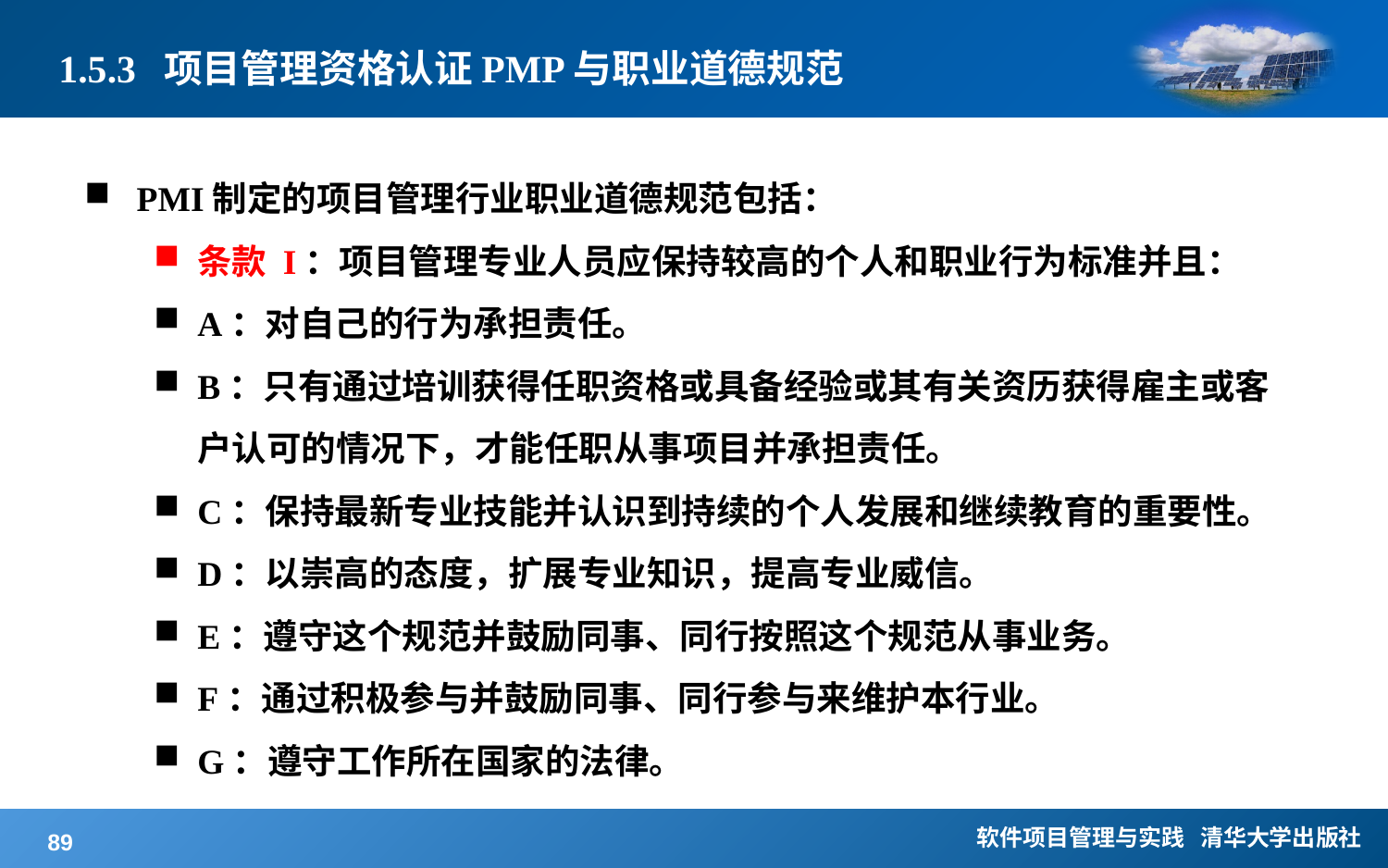

# 1.5.3  项目管理资格认证PMP与职业道德规范
PMI制定的项目管理行业职业道德规范包括：
条款 I：项目管理专业人员应保持较高的个人和职业行为标准并且：
A：对自己的行为承担责任。
B：只有通过培训获得任职资格或具备经验或其有关资历获得雇主或客户认可的情况下，才能任职从事项目并承担责任。
C：保持最新专业技能并认识到持续的个人发展和继续教育的重要性。
D：以崇高的态度，扩展专业知识，提高专业威信。
E：遵守这个规范并鼓励同事、同行按照这个规范从事业务。
F：通过积极参与并鼓励同事、同行参与来维护本行业。
G：遵守工作所在国家的法律。